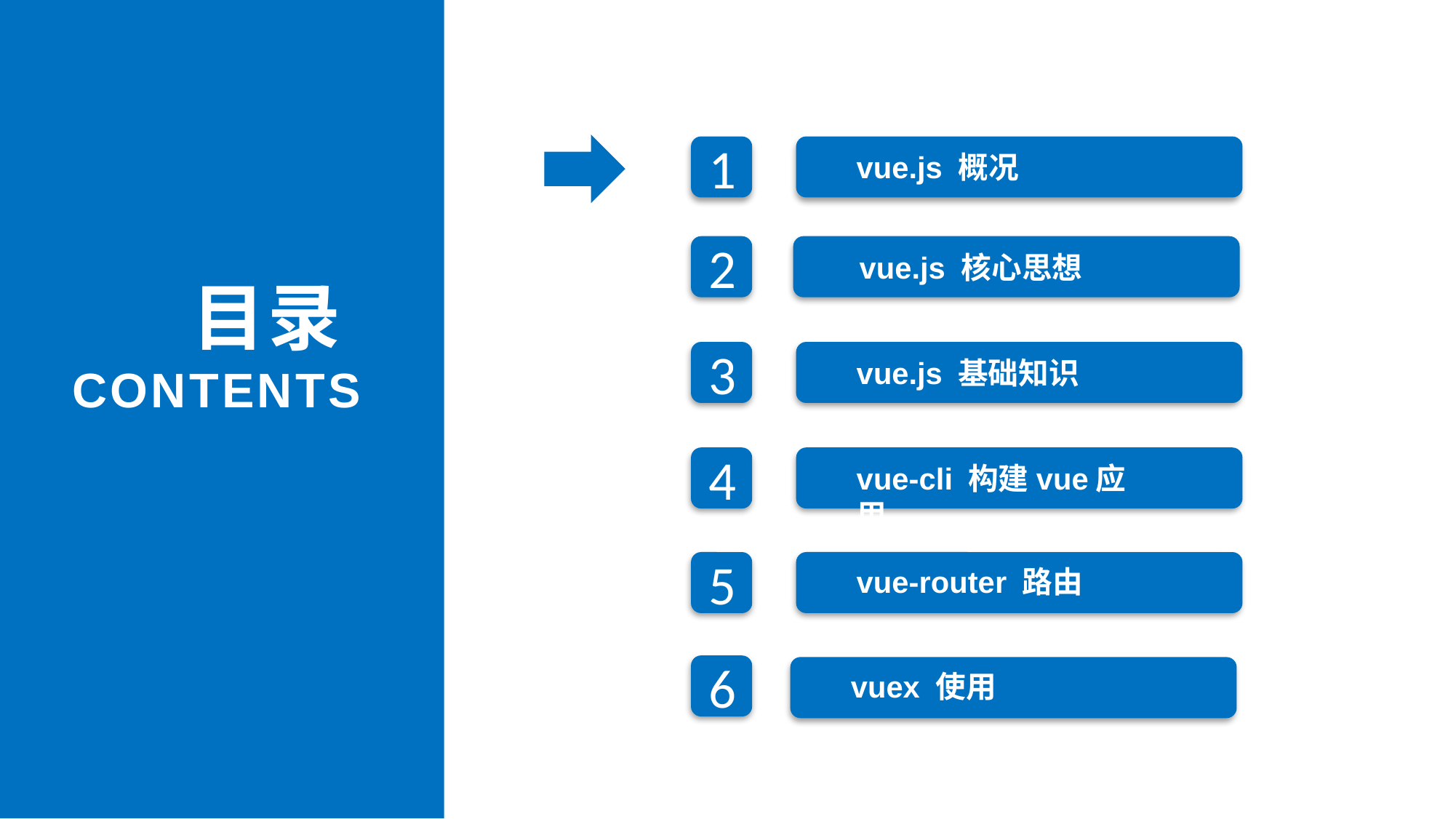

vue.js 概况
1
2

vue.js 核心思想
目录
CONTENTS

vue.js 基础知识
3

vue-cli 构建vue应用
4
5

vue-router 路由
6

vuex 使用